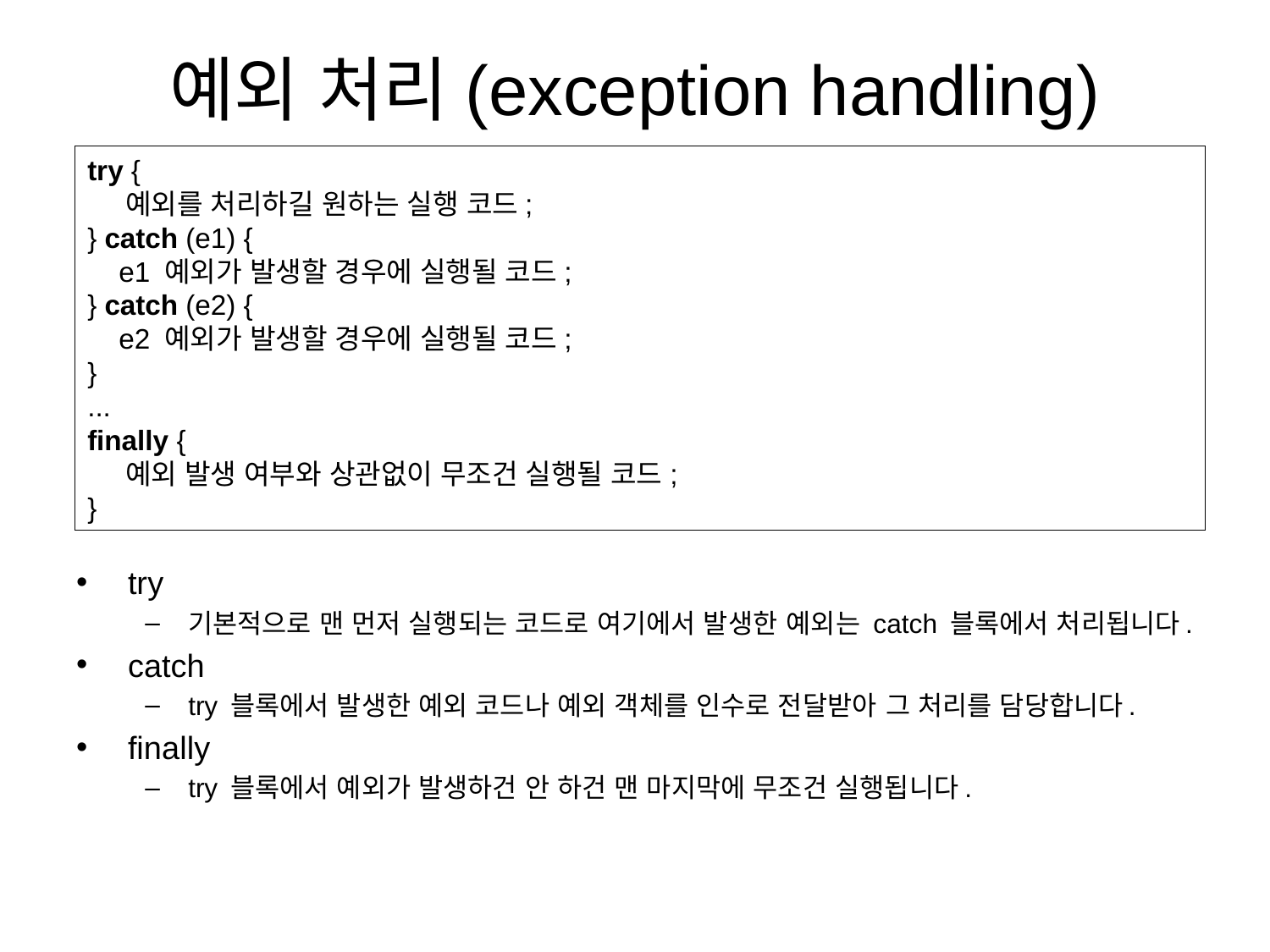

# 예외 처리(exception handling)
try {
    예외를 처리하길 원하는 실행 코드;
} catch (e1) {
    e1 예외가 발생할 경우에 실행될 코드;
} catch (e2) {
    e2 예외가 발생할 경우에 실행될 코드;
}
...
finally {
    예외 발생 여부와 상관없이 무조건 실행될 코드;
}
try
기본적으로 맨 먼저 실행되는 코드로 여기에서 발생한 예외는 catch 블록에서 처리됩니다.
catch
try 블록에서 발생한 예외 코드나 예외 객체를 인수로 전달받아 그 처리를 담당합니다.
finally
try 블록에서 예외가 발생하건 안 하건 맨 마지막에 무조건 실행됩니다.